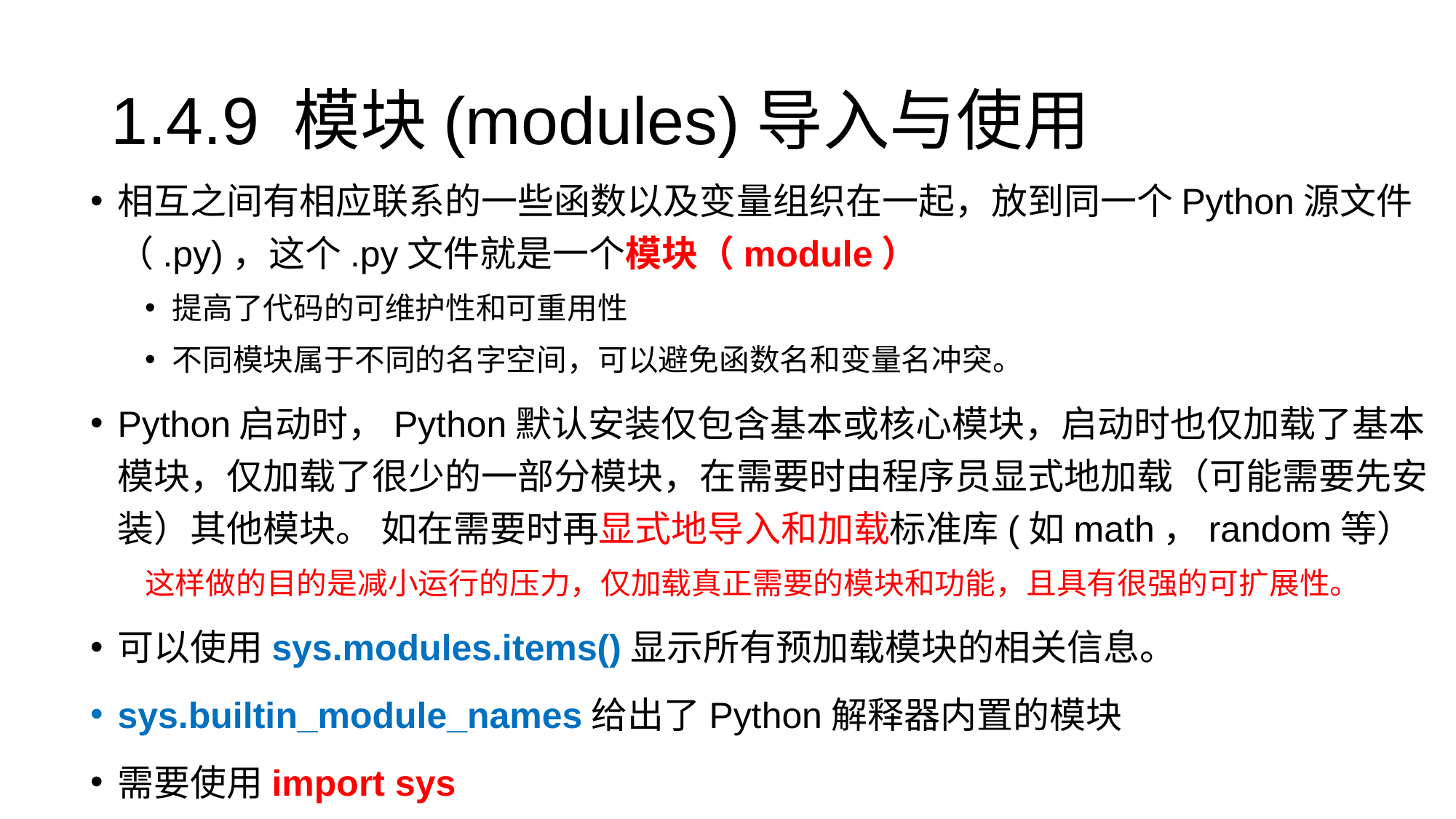

# 1.4.9 模块(modules)导入与使用
相互之间有相应联系的一些函数以及变量组织在一起，放到同一个Python源文件（.py)，这个.py文件就是一个模块（module）
提高了代码的可维护性和可重用性
不同模块属于不同的名字空间，可以避免函数名和变量名冲突。
Python启动时，Python默认安装仅包含基本或核心模块，启动时也仅加载了基本模块，仅加载了很少的一部分模块，在需要时由程序员显式地加载（可能需要先安装）其他模块。 如在需要时再显式地导入和加载标准库(如math，random等）
这样做的目的是减小运行的压力，仅加载真正需要的模块和功能，且具有很强的可扩展性。
可以使用sys.modules.items()显示所有预加载模块的相关信息。
sys.builtin_module_names给出了Python解释器内置的模块
需要使用import sys